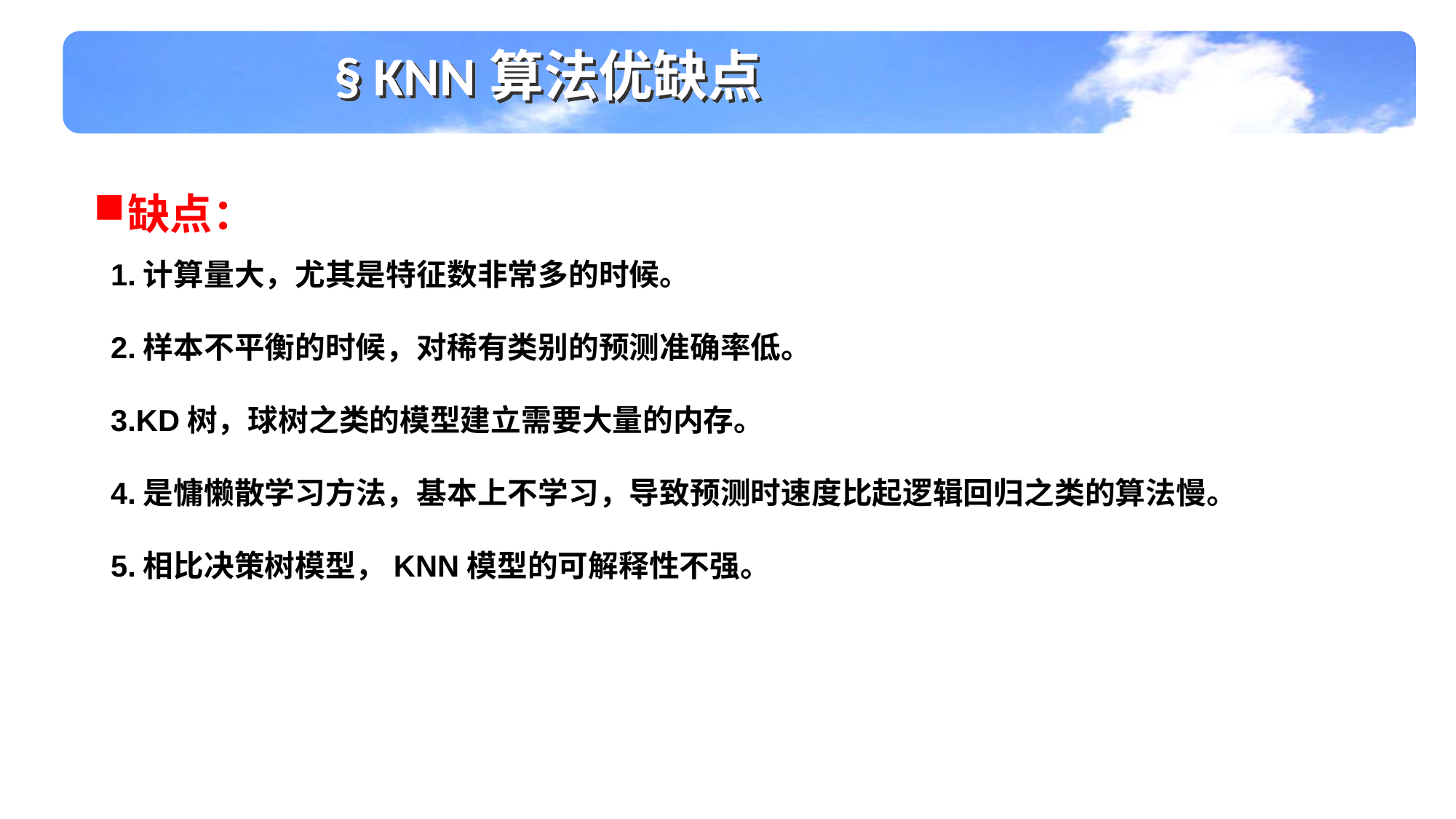

§ KNN算法优缺点
缺点：

1.计算量大，尤其是特征数非常多的时候。

2.样本不平衡的时候，对稀有类别的预测准确率低。

3.KD树，球树之类的模型建立需要大量的内存。

4.是慵懒散学习方法，基本上不学习，导致预测时速度比起逻辑回归之类的算法慢。

5.相比决策树模型，KNN模型的可解释性不强。